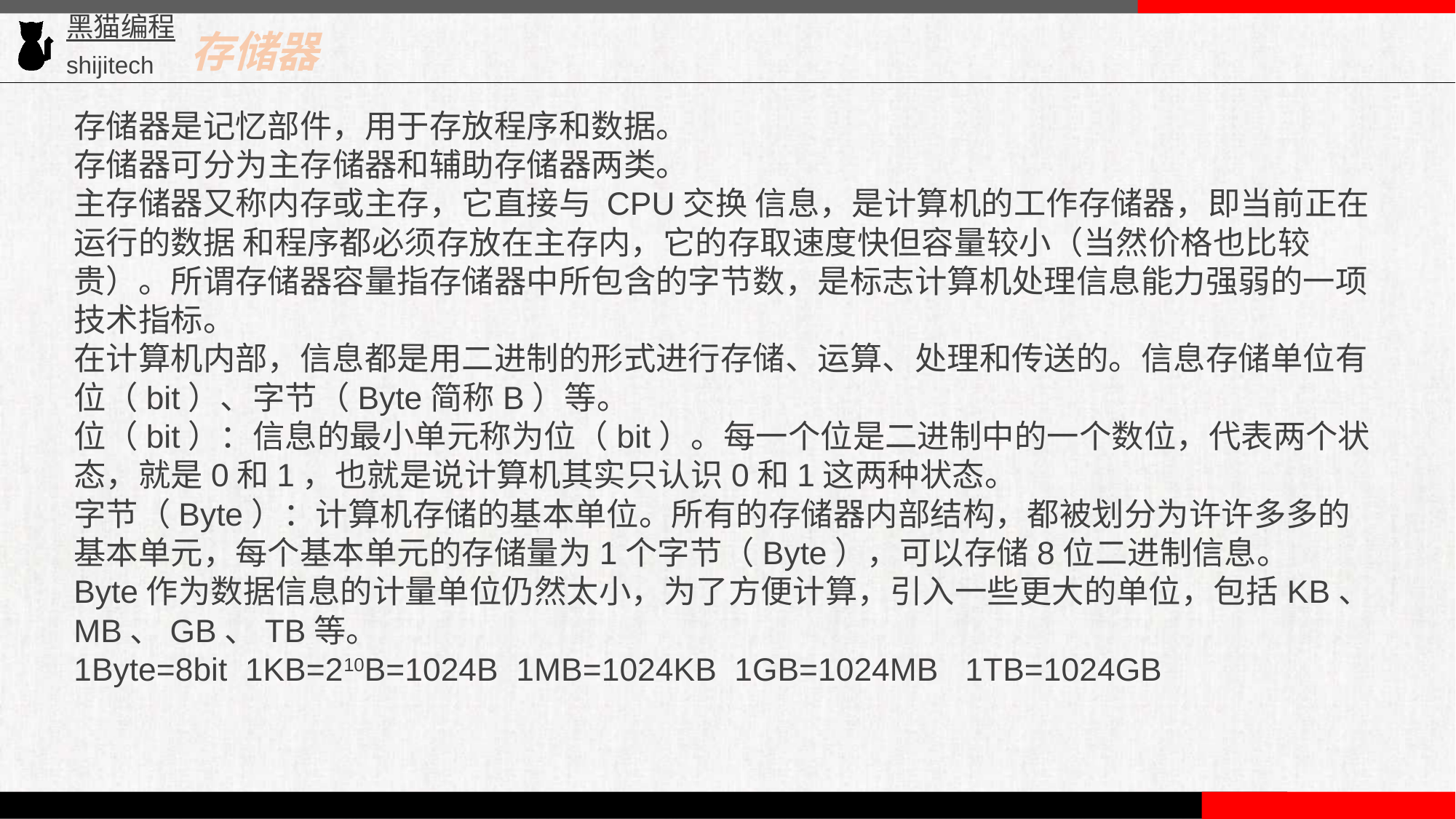

存储器
存储器是记忆部件，用于存放程序和数据。
存储器可分为主存储器和辅助存储器两类。
主存储器又称内存或主存，它直接与 CPU交换 信息，是计算机的工作存储器，即当前正在运行的数据 和程序都必须存放在主存内，它的存取速度快但容量较小（当然价格也比较贵）。所谓存储器容量指存储器中所包含的字节数，是标志计算机处理信息能力强弱的一项技术指标。
在计算机内部，信息都是用二进制的形式进行存储、运算、处理和传送的。信息存储单位有位（bit）、字节（Byte简称B）等。
位（bit）：信息的最小单元称为位（bit）。每一个位是二进制中的一个数位，代表两个状态，就是0和1，也就是说计算机其实只认识0和1这两种状态。
字节（Byte）：计算机存储的基本单位。所有的存储器内部结构，都被划分为许许多多的基本单元，每个基本单元的存储量为1个字节（Byte），可以存储8位二进制信息。
Byte作为数据信息的计量单位仍然太小，为了方便计算，引入一些更大的单位，包括KB、MB、GB、TB等。
1Byte=8bit  1KB=210B=1024B  1MB=1024KB  1GB=1024MB   1TB=1024GB